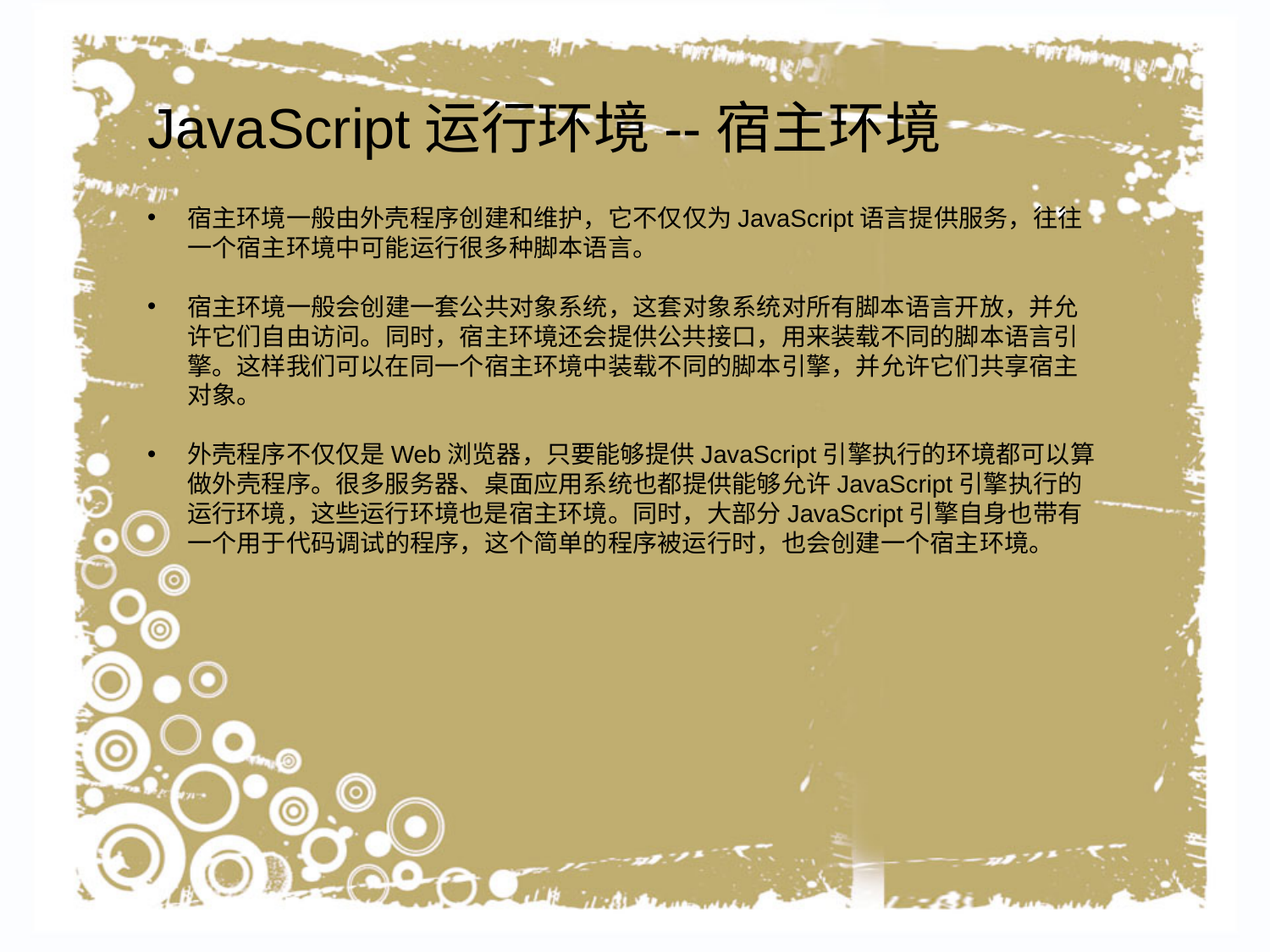

JavaScript运行环境--宿主环境
宿主环境一般由外壳程序创建和维护，它不仅仅为JavaScript语言提供服务，往往一个宿主环境中可能运行很多种脚本语言。

宿主环境一般会创建一套公共对象系统，这套对象系统对所有脚本语言开放，并允许它们自由访问。同时，宿主环境还会提供公共接口，用来装载不同的脚本语言引擎。这样我们可以在同一个宿主环境中装载不同的脚本引擎，并允许它们共享宿主对象。

外壳程序不仅仅是Web浏览器，只要能够提供JavaScript引擎执行的环境都可以算做外壳程序。很多服务器、桌面应用系统也都提供能够允许JavaScript引擎执行的运行环境，这些运行环境也是宿主环境。同时，大部分JavaScript引擎自身也带有一个用于代码调试的程序，这个简单的程序被运行时，也会创建一个宿主环境。